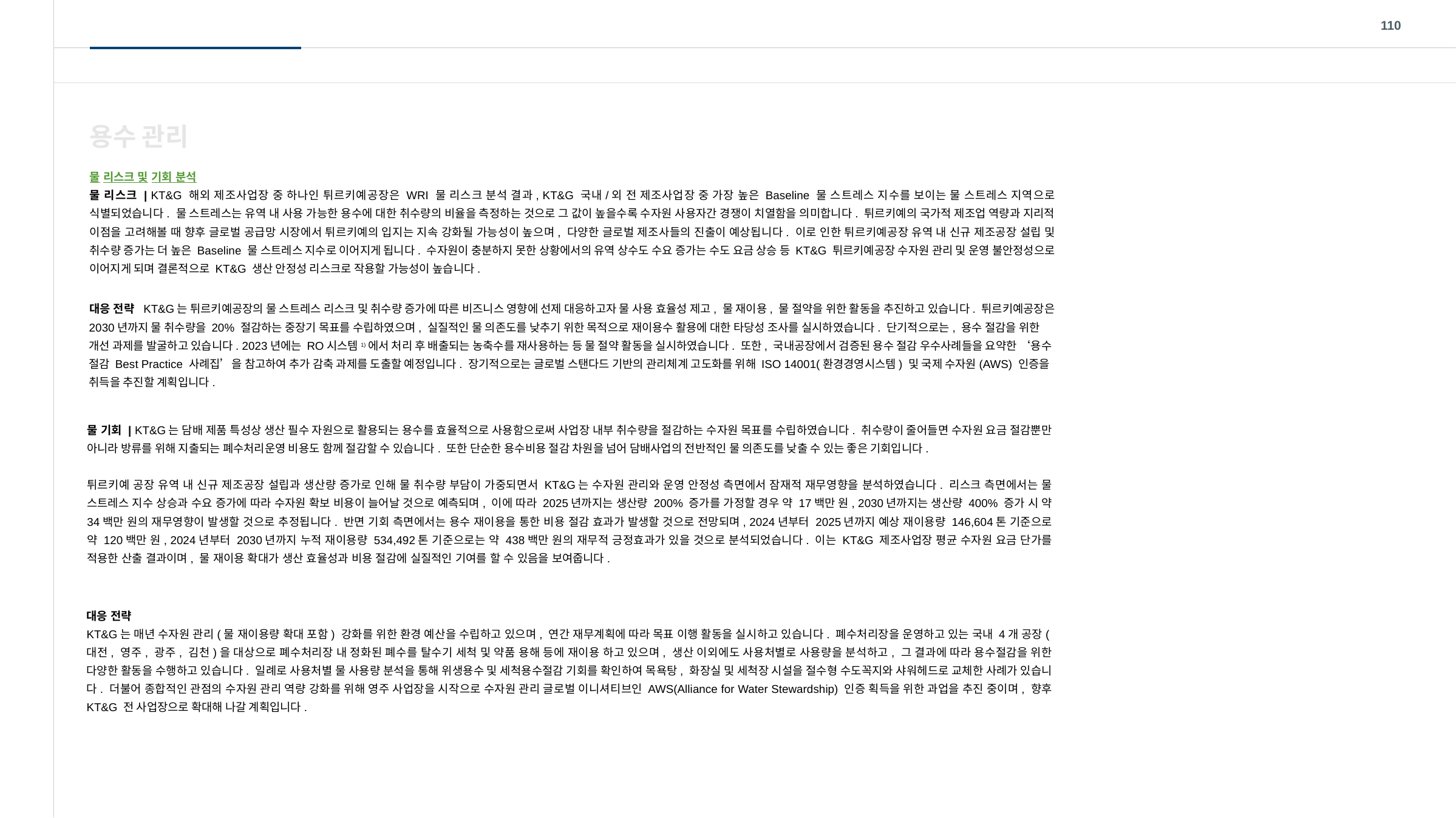

110
용수 관리
물 리스크 및 기회 분석
물 리스크 | KT&G 해외 제조사업장 중 하나인 튀르키예공장은 WRI 물 리스크 분석 결과, KT&G 국내/외 전 제조사업장 중 가장 높은 Baseline 물 스트레스 지수를 보이는 물 스트레스 지역으로 식별되었습니다. 물 스트레스는 유역 내 사용 가능한 용수에 대한 취수량의 비율을 측정하는 것으로 그 값이 높을수록 수자원 사용자간 경쟁이 치열함을 의미합니다. 튀르키예의 국가적 제조업 역량과 지리적 이점을 고려해볼 때 향후 글로벌 공급망 시장에서 튀르키예의 입지는 지속 강화될 가능성이 높으며, 다양한 글로벌 제조사들의 진출이 예상됩니다. 이로 인한 튀르키예공장 유역 내 신규 제조공장 설립 및 취수량 증가는 더 높은 Baseline 물 스트레스 지수로 이어지게 됩니다. 수자원이 충분하지 못한 상황에서의 유역 상수도 수요 증가는 수도 요금 상승 등 KT&G 튀르키예공장 수자원 관리 및 운영 불안정성으로 이어지게 되며 결론적으로 KT&G 생산 안정성 리스크로 작용할 가능성이 높습니다.
대응 전략  KT&G는 튀르키예공장의 물 스트레스 리스크 및 취수량 증가에 따른 비즈니스 영향에 선제 대응하고자 물 사용 효율성 제고, 물 재이용, 물 절약을 위한 활동을 추진하고 있습니다. 튀르키예공장은 2030년까지 물 취수량을 20% 절감하는 중장기 목표를 수립하였으며, 실질적인 물 의존도를 낮추기 위한 목적으로 재이용수 활용에 대한 타당성 조사를 실시하였습니다. 단기적으로는, 용수 절감을 위한 개선 과제를 발굴하고 있습니다. 2023년에는 RO시스템1)에서 처리 후 배출되는 농축수를 재사용하는 등 물 절약 활동을 실시하였습니다. 또한, 국내공장에서 검증된 용수 절감 우수사례들을 요약한 ‘용수 절감 Best Practice 사례집’을 참고하여 추가 감축 과제를 도출할 예정입니다. 장기적으로는 글로벌 스탠다드 기반의 관리체계 고도화를 위해 ISO 14001(환경경영시스템) 및 국제 수자원(AWS) 인증을 취득을 추진할 계획입니다.
물 기회 | KT&G는 담배 제품 특성상 생산 필수 자원으로 활용되는 용수를 효율적으로 사용함으로써 사업장 내부 취수량을 절감하는 수자원 목표를 수립하였습니다. 취수량이 줄어들면 수자원 요금 절감뿐만 아니라 방류를 위해 지출되는 폐수처리운영 비용도 함께 절감할 수 있습니다. 또한 단순한 용수비용 절감 차원을 넘어 담배사업의 전반적인 물 의존도를 낮출 수 있는 좋은 기회입니다.

튀르키예 공장 유역 내 신규 제조공장 설립과 생산량 증가로 인해 물 취수량 부담이 가중되면서 KT&G는 수자원 관리와 운영 안정성 측면에서 잠재적 재무영향을 분석하였습니다. 리스크 측면에서는 물 스트레스 지수 상승과 수요 증가에 따라 수자원 확보 비용이 늘어날 것으로 예측되며, 이에 따라 2025년까지는 생산량 200% 증가를 가정할 경우 약 17백만 원, 2030년까지는 생산량 400% 증가 시 약 34백만 원의 재무영향이 발생할 것으로 추정됩니다. 반면 기회 측면에서는 용수 재이용을 통한 비용 절감 효과가 발생할 것으로 전망되며, 2024년부터 2025년까지 예상 재이용량 146,604톤 기준으로 약 120백만 원, 2024년부터 2030년까지 누적 재이용량 534,492톤 기준으로는 약 438백만 원의 재무적 긍정효과가 있을 것으로 분석되었습니다. 이는 KT&G 제조사업장 평균 수자원 요금 단가를 적용한 산출 결과이며, 물 재이용 확대가 생산 효율성과 비용 절감에 실질적인 기여를 할 수 있음을 보여줍니다.

대응 전략
KT&G는 매년 수자원 관리(물 재이용량 확대 포함) 강화를 위한 환경 예산을 수립하고 있으며, 연간 재무계획에 따라 목표 이행 활동을 실시하고 있습니다. 폐수처리장을 운영하고 있는 국내 4개 공장(대전, 영주, 광주, 김천)을 대상으로 폐수처리장 내 정화된 폐수를 탈수기 세척 및 약품 용해 등에 재이용 하고 있으며, 생산 이외에도 사용처별로 사용량을 분석하고, 그 결과에 따라 용수절감을 위한 다양한 활동을 수행하고 있습니다. 일례로 사용처별 물 사용량 분석을 통해 위생용수 및 세척용수절감 기회를 확인하여 목욕탕, 화장실 및 세척장 시설을 절수형 수도꼭지와 샤워헤드로 교체한 사례가 있습니다. 더불어 종합적인 관점의 수자원 관리 역량 강화를 위해 영주 사업장을 시작으로 수자원 관리 글로벌 이니셔티브인 AWS(Alliance for Water Stewardship) 인증 획득을 위한 과업을 추진 중이며, 향후 KT&G 전 사업장으로 확대해 나갈 계획입니다.